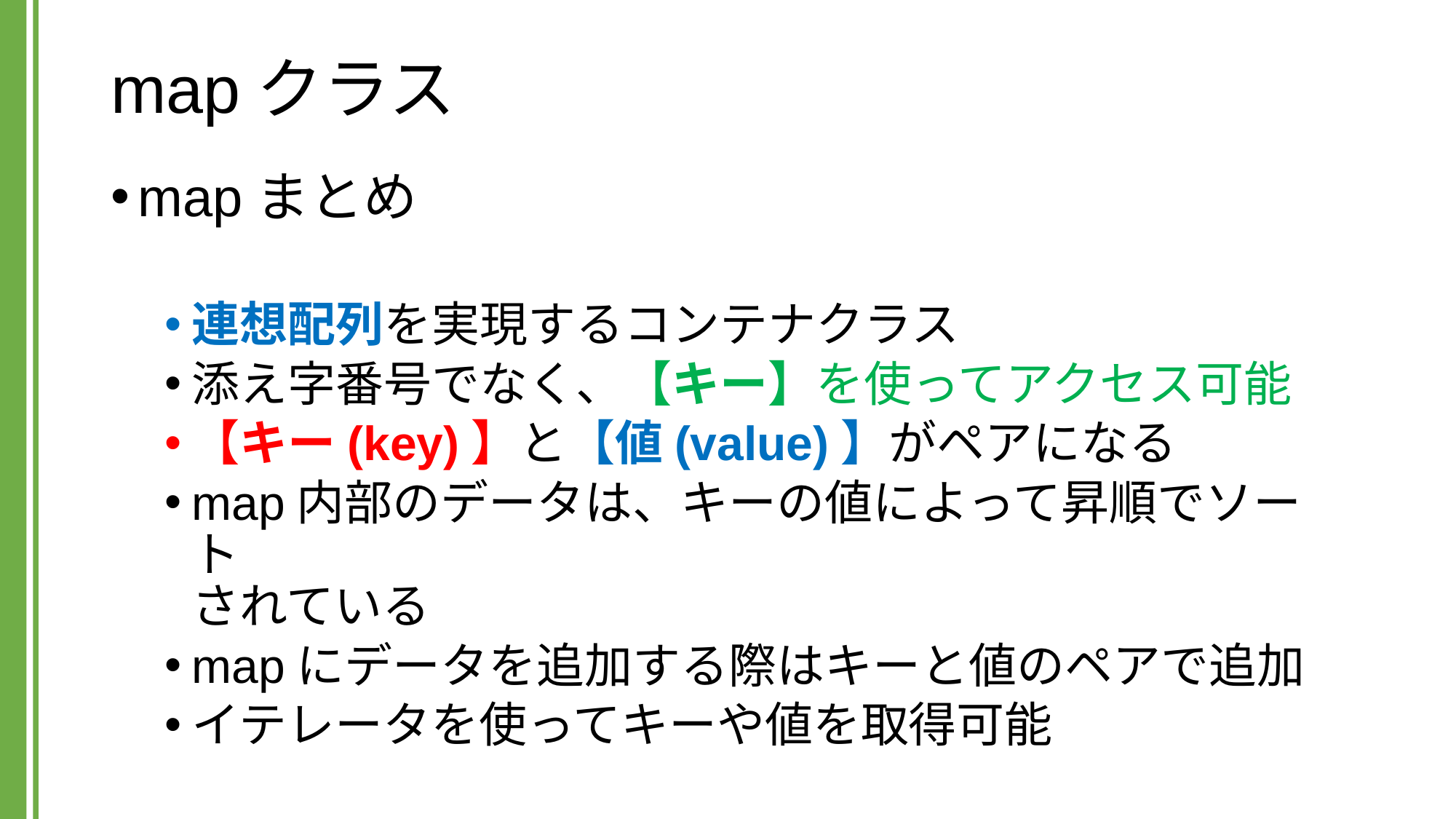

# mapクラス
mapまとめ
連想配列を実現するコンテナクラス
添え字番号でなく、【キー】を使ってアクセス可能
【キー(key)】と【値(value)】がペアになる
map内部のデータは、キーの値によって昇順でソート
されている
mapにデータを追加する際はキーと値のペアで追加
イテレータを使ってキーや値を取得可能